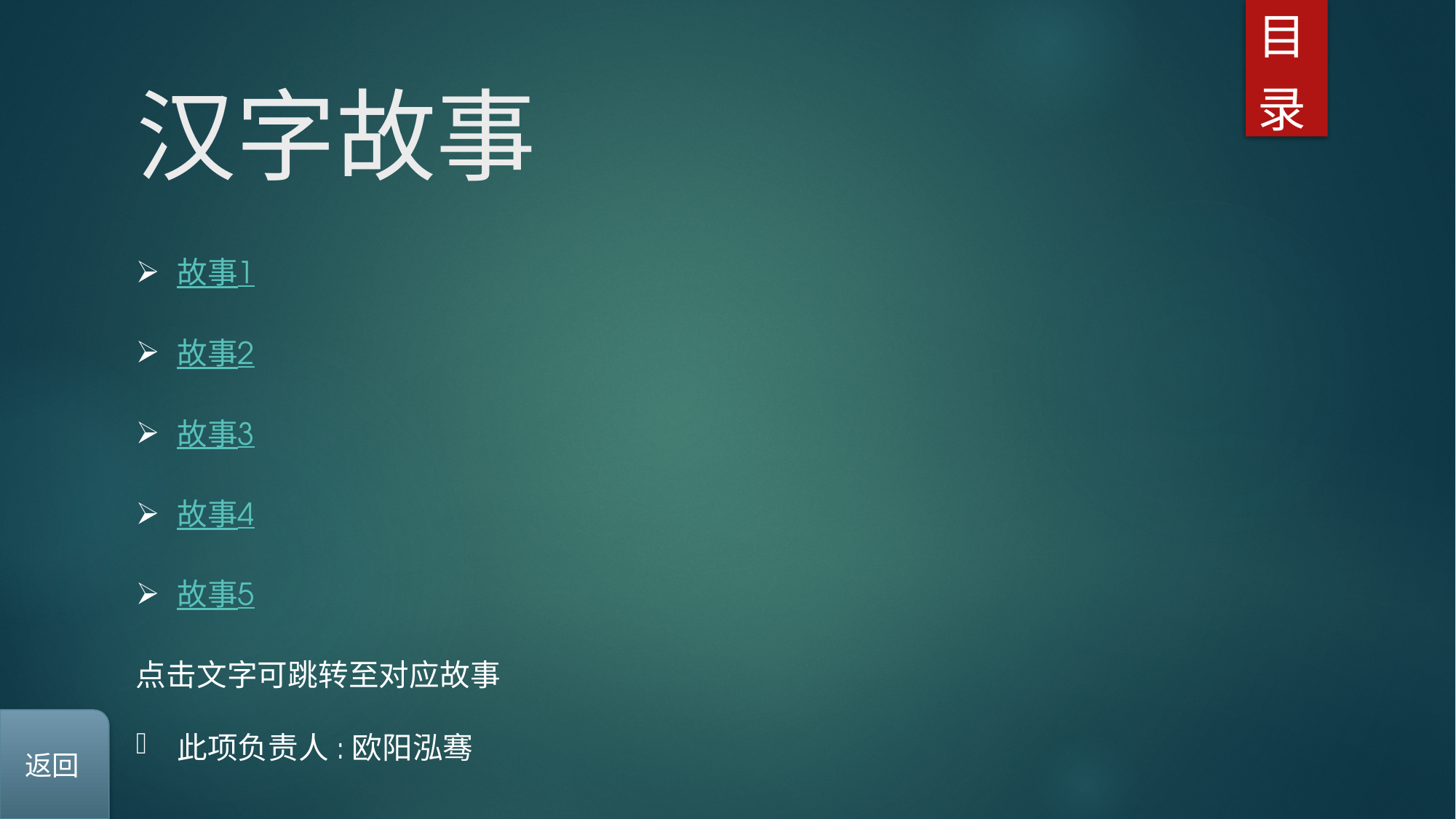

目
录
# 汉字故事
故事1

故事2

故事3

故事4

故事5

点击文字可跳转至对应故事

此项负责人:欧阳泓骞

返回